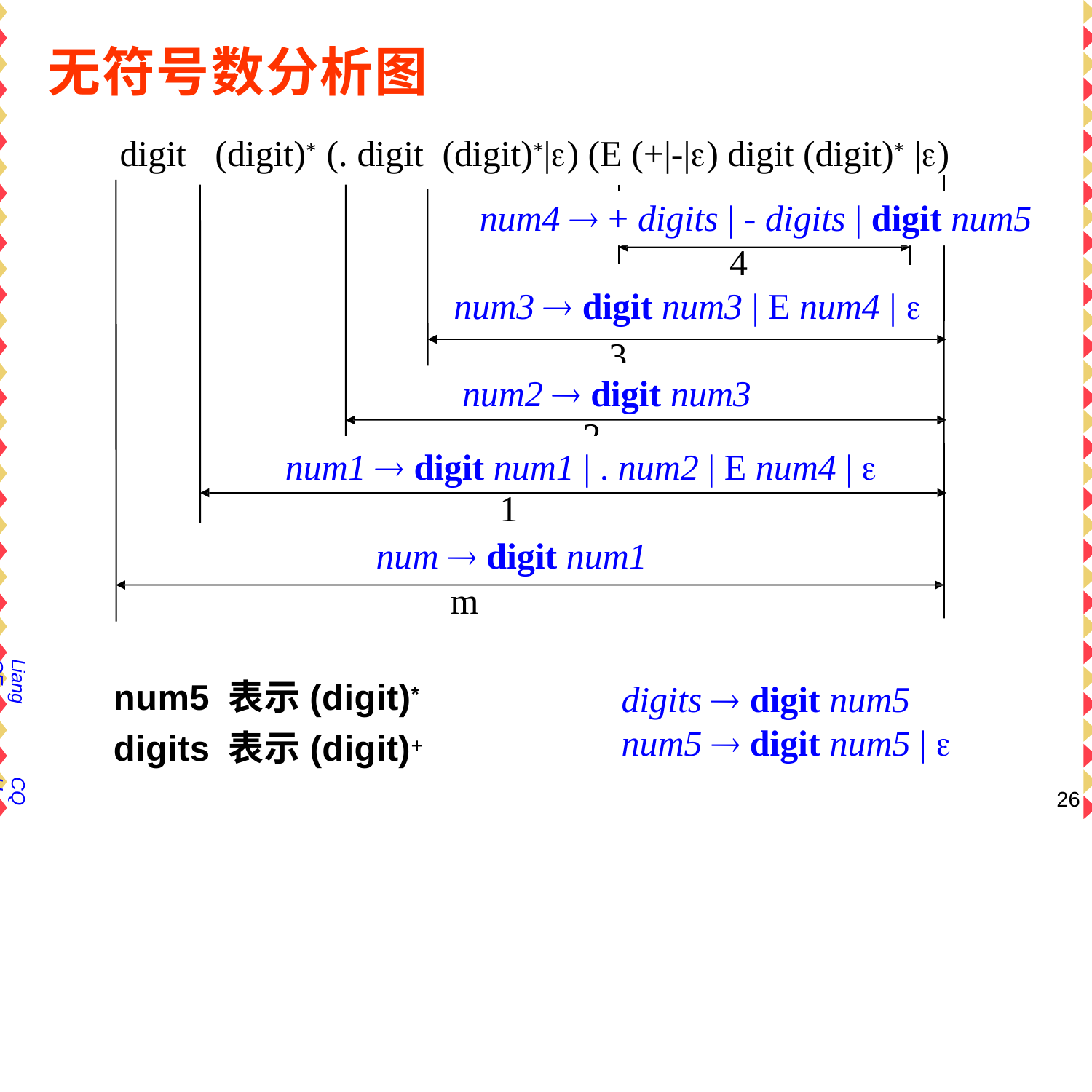

# 无符号数分析图
digit	(digit)* (. digit	(digit)*|ε) (E (+|-|ε) digit (digit)* |ε)
num4 → + digits | - digits | digit num5

num3 → digit num3 | E num4 | ε

num2 → digit num3
num1 → digit num1 | . num2 | E num4 | ε

num → digit num1

num4

num3

num2

num1

num

Liang GE
num5 表示(digit)*
digits 表示(digit)+
digits → digit num5  num5 → digit num5 | ε
CQU
26